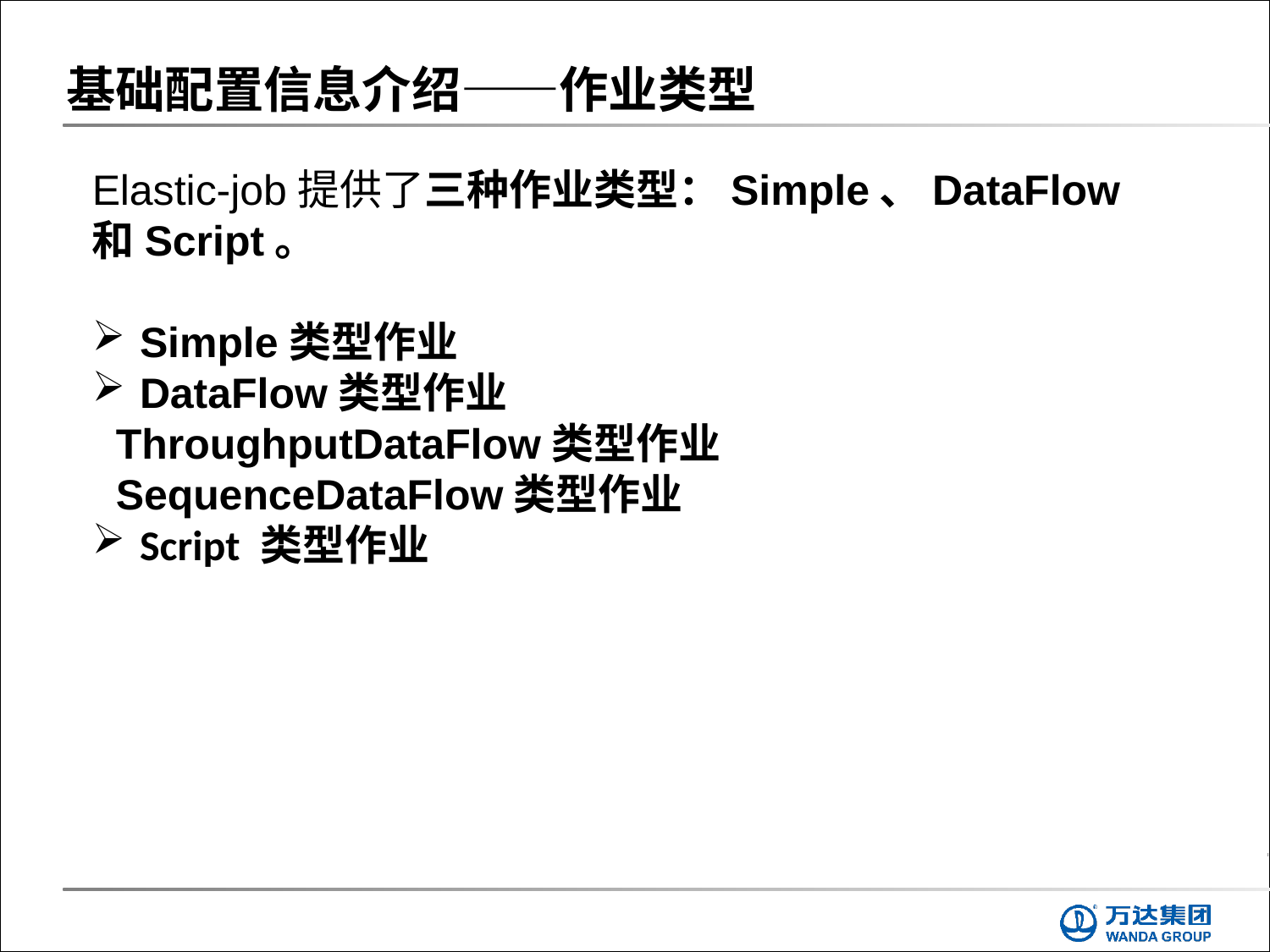

# 基础配置信息介绍——作业类型
Elastic-job提供了三种作业类型：Simple、DataFlow和Script。

Simple类型作业
DataFlow类型作业
  ThroughputDataFlow类型作业
  SequenceDataFlow类型作业
Script 类型作业